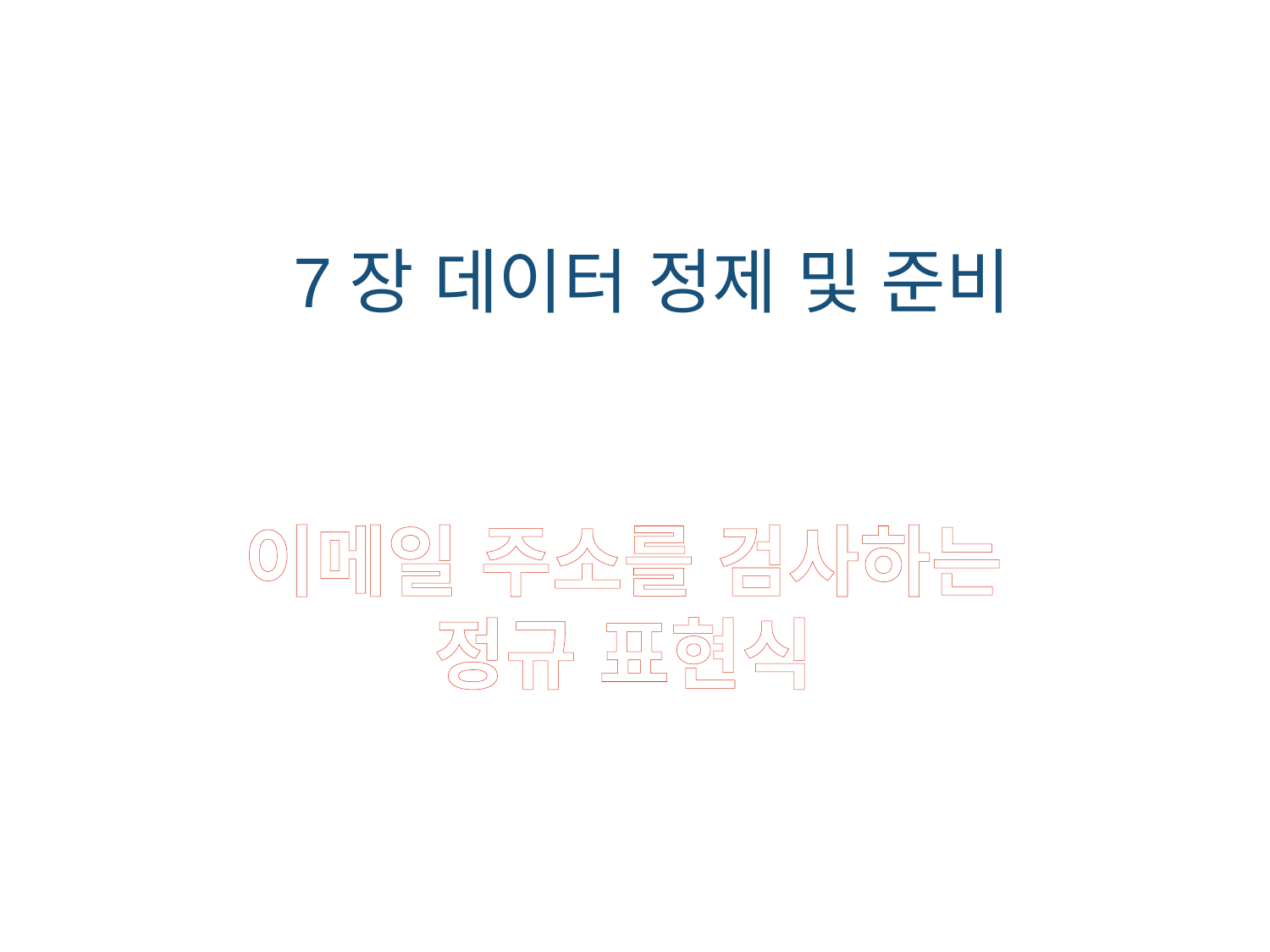

7장 데이터 정제 및 준비
이메일 주소를 검사하는
정규 표현식